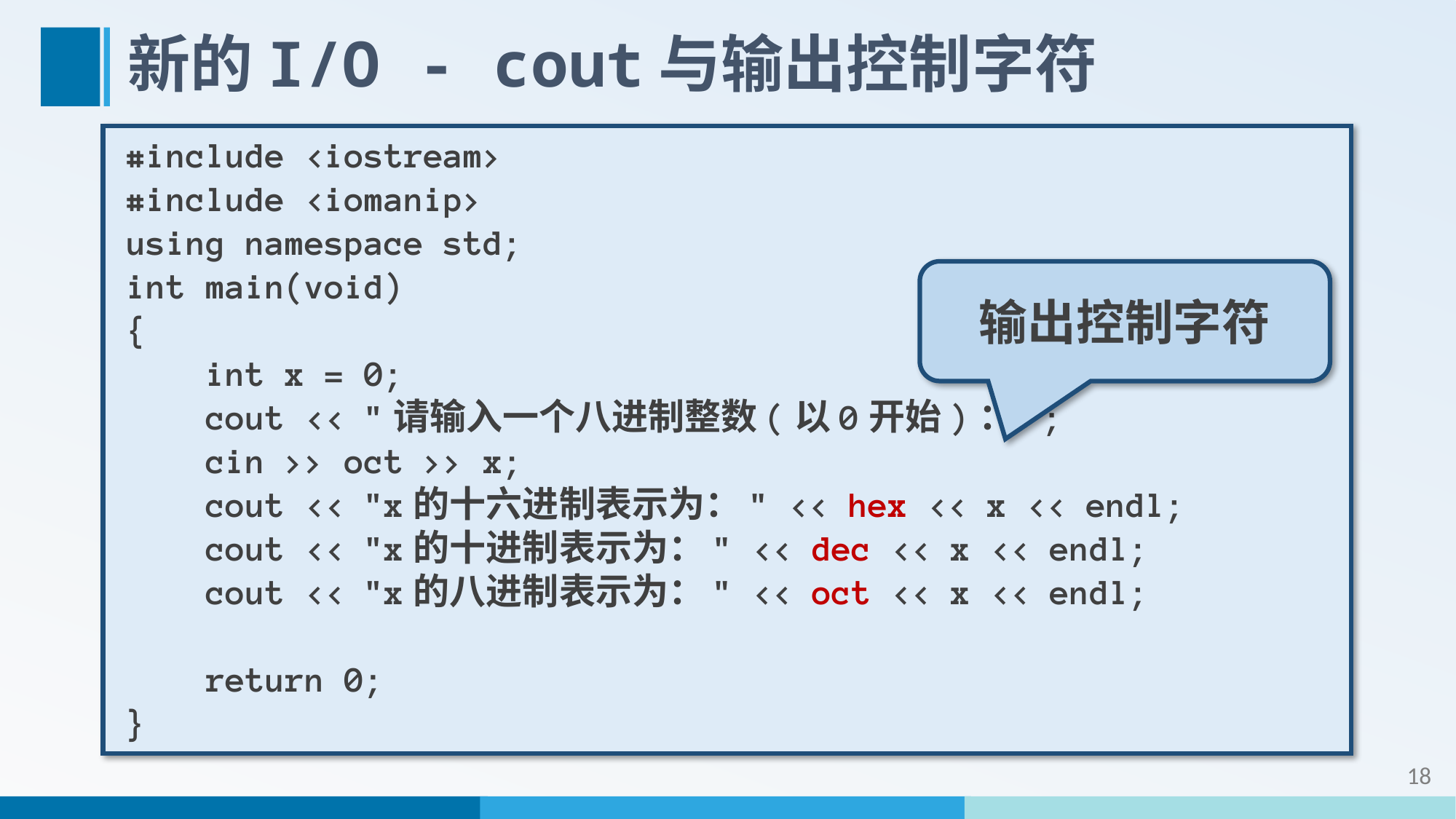

# 新的I/O - cout与输出控制字符
#include <iostream>
#include <iomanip>
using namespace std;
int main(void)
{
    int x = 0;
    cout << "请输入一个八进制整数(以0开始)：";
    cin >> oct >> x;
    cout << "x的十六进制表示为：" << hex << x << endl;
    cout << "x的十进制表示为：" << dec << x << endl;
    cout << "x的八进制表示为：" << oct << x << endl;

    return 0;
}
输出控制字符